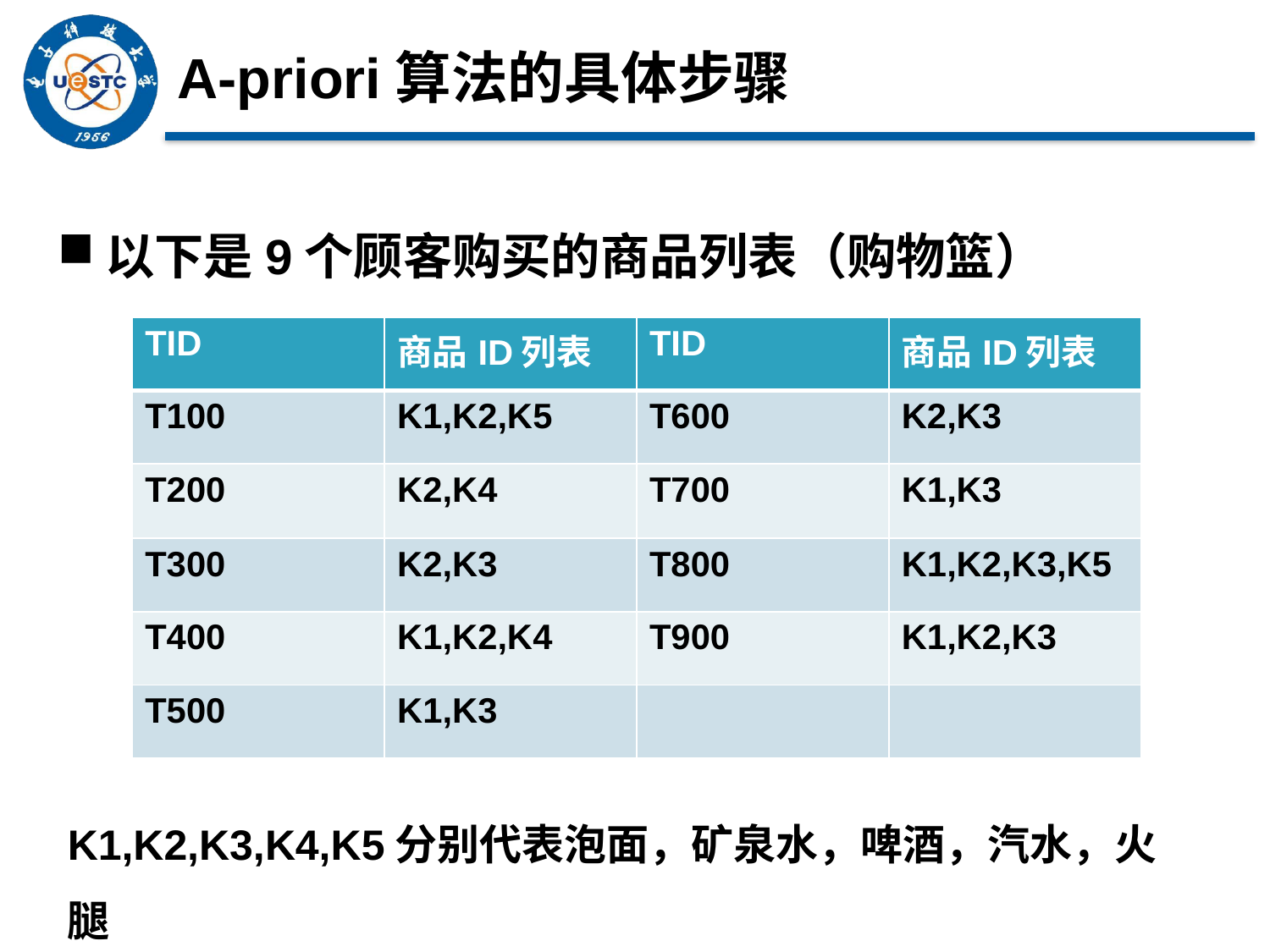

# A-priori算法的具体步骤
以下是9个顾客购买的商品列表（购物篮）

| TID | 商品ID列表 | TID | 商品ID列表 |
| --- | --- | --- | --- |
| T100 | K1,K2,K5 | T600 | K2,K3 |
| T200 | K2,K4 | T700 | K1,K3 |
| T300 | K2,K3 | T800 | K1,K2,K3,K5 |
| T400 | K1,K2,K4 | T900 | K1,K2,K3 |
| T500 | K1,K3 |  |  |
K1,K2,K3,K4,K5分别代表泡面，矿泉水，啤酒，汽水，火腿